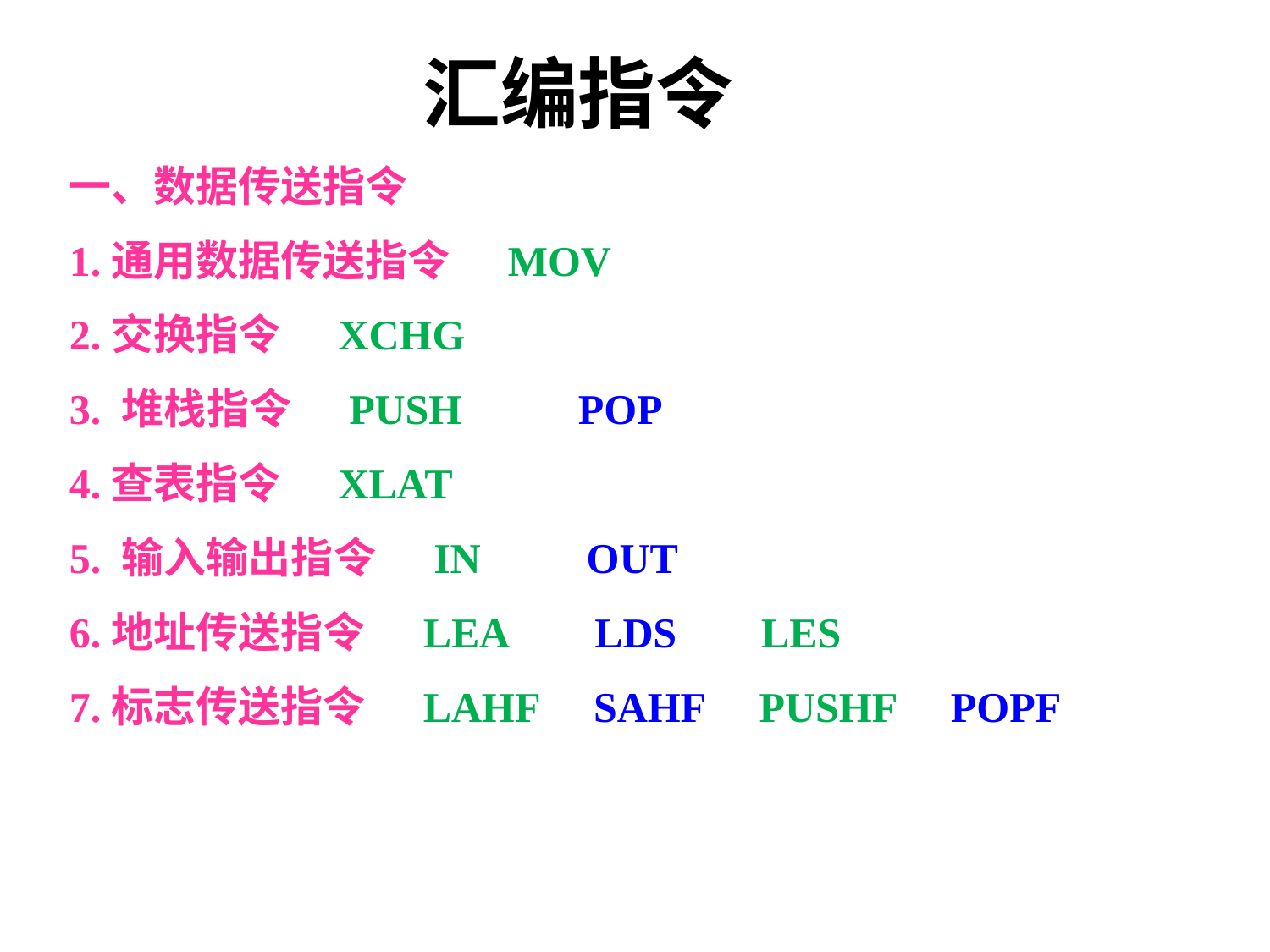

# 汇编指令
一、数据传送指令
1.通用数据传送指令     MOV
2.交换指令     XCHG
3. 堆栈指令     PUSH           POP
4.查表指令     XLAT
5. 输入输出指令     IN          OUT
6.地址传送指令     LEA        LDS        LES
7.标志传送指令     LAHF     SAHF     PUSHF     POPF